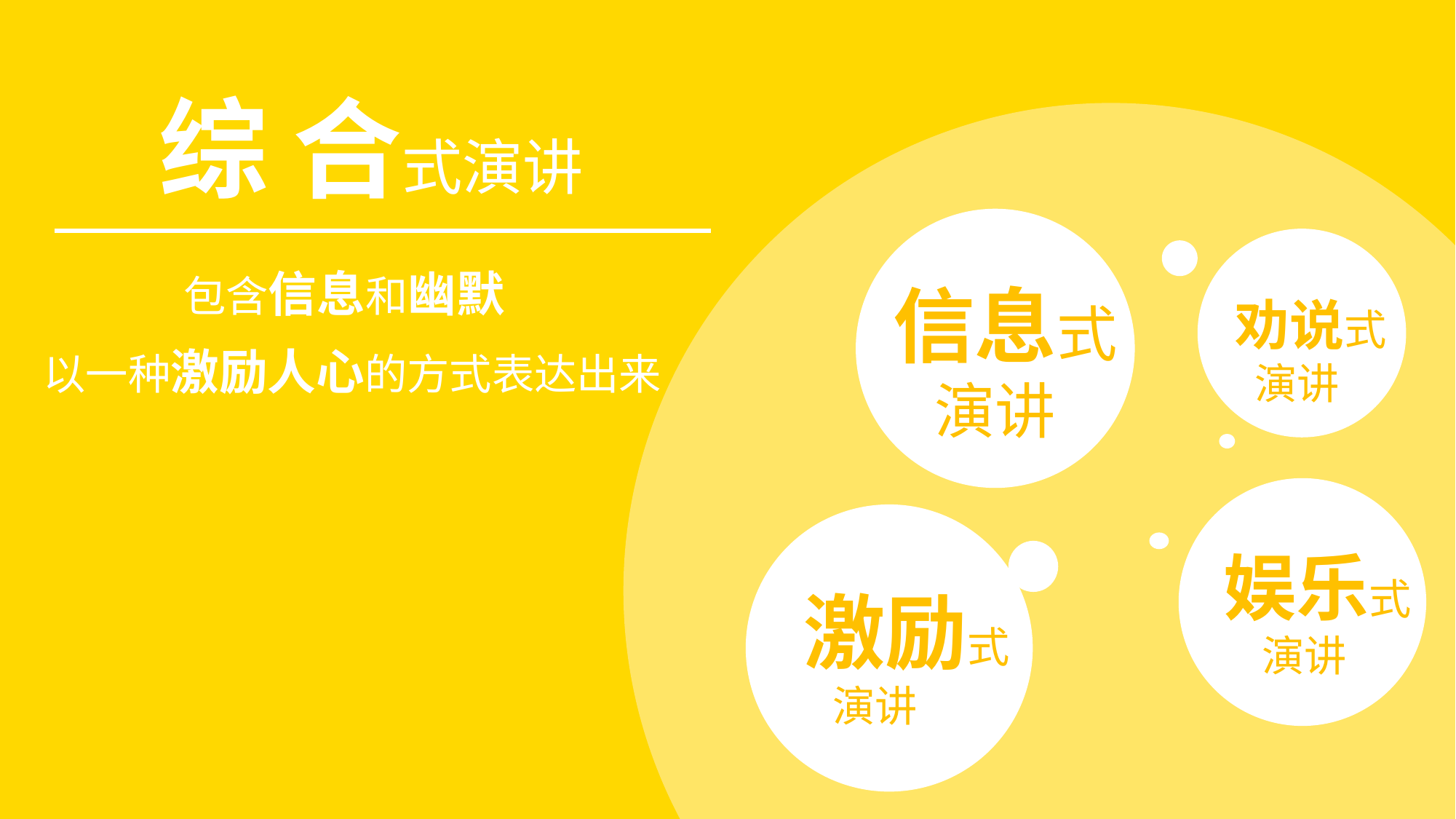

综 合式演讲

包含信息和幽默
信息式
  演讲

劝说式
 演讲
以一种激励人心的方式表达出来

娱乐式
   演讲

激励式
  演讲